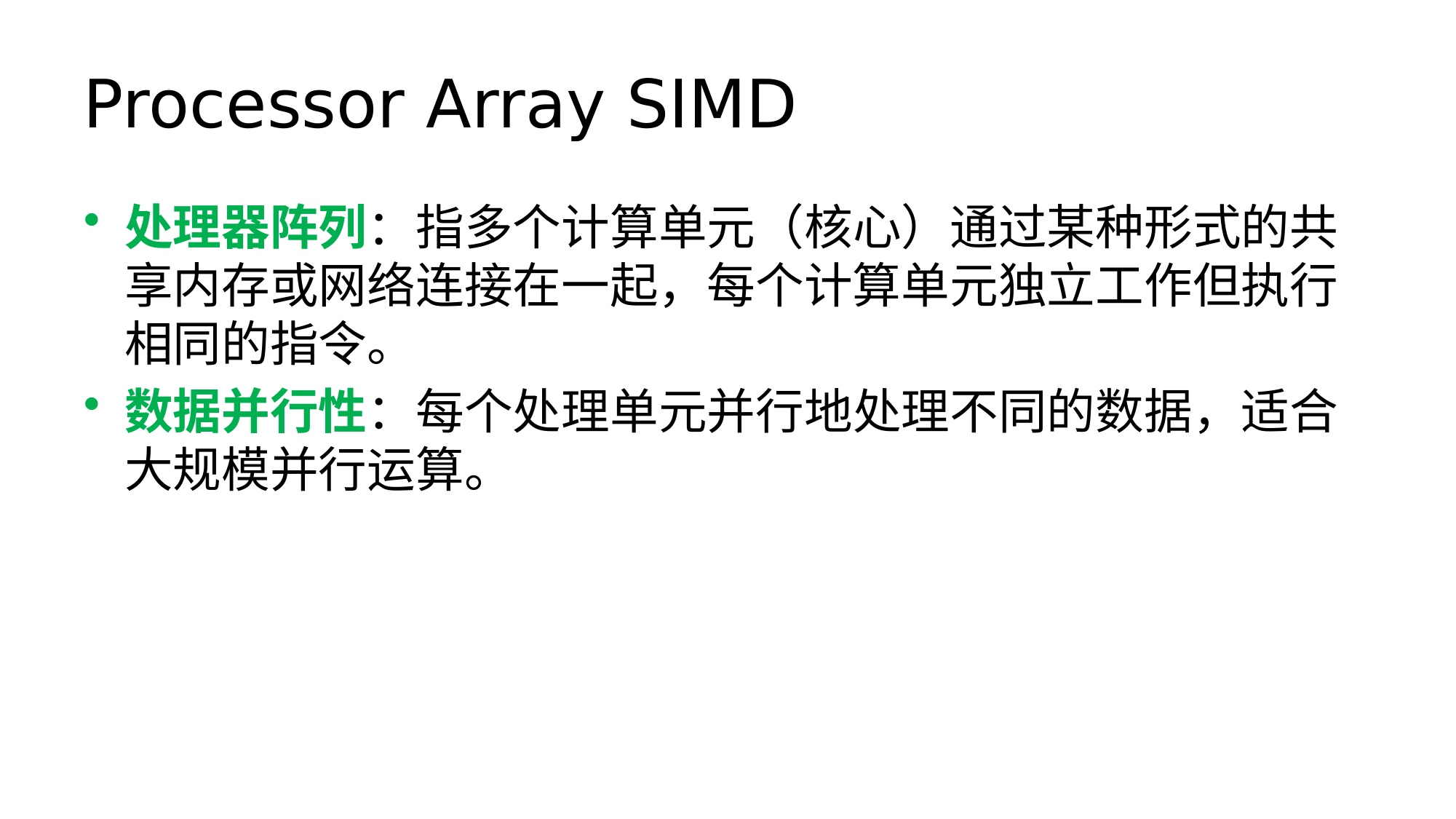

# Processor Array SIMD
处理器阵列：指多个计算单元（核心）通过某种形式的共享内存或网络连接在一起，每个计算单元独立工作但执行相同的指令。
数据并行性：每个处理单元并行地处理不同的数据，适合大规模并行运算。
16